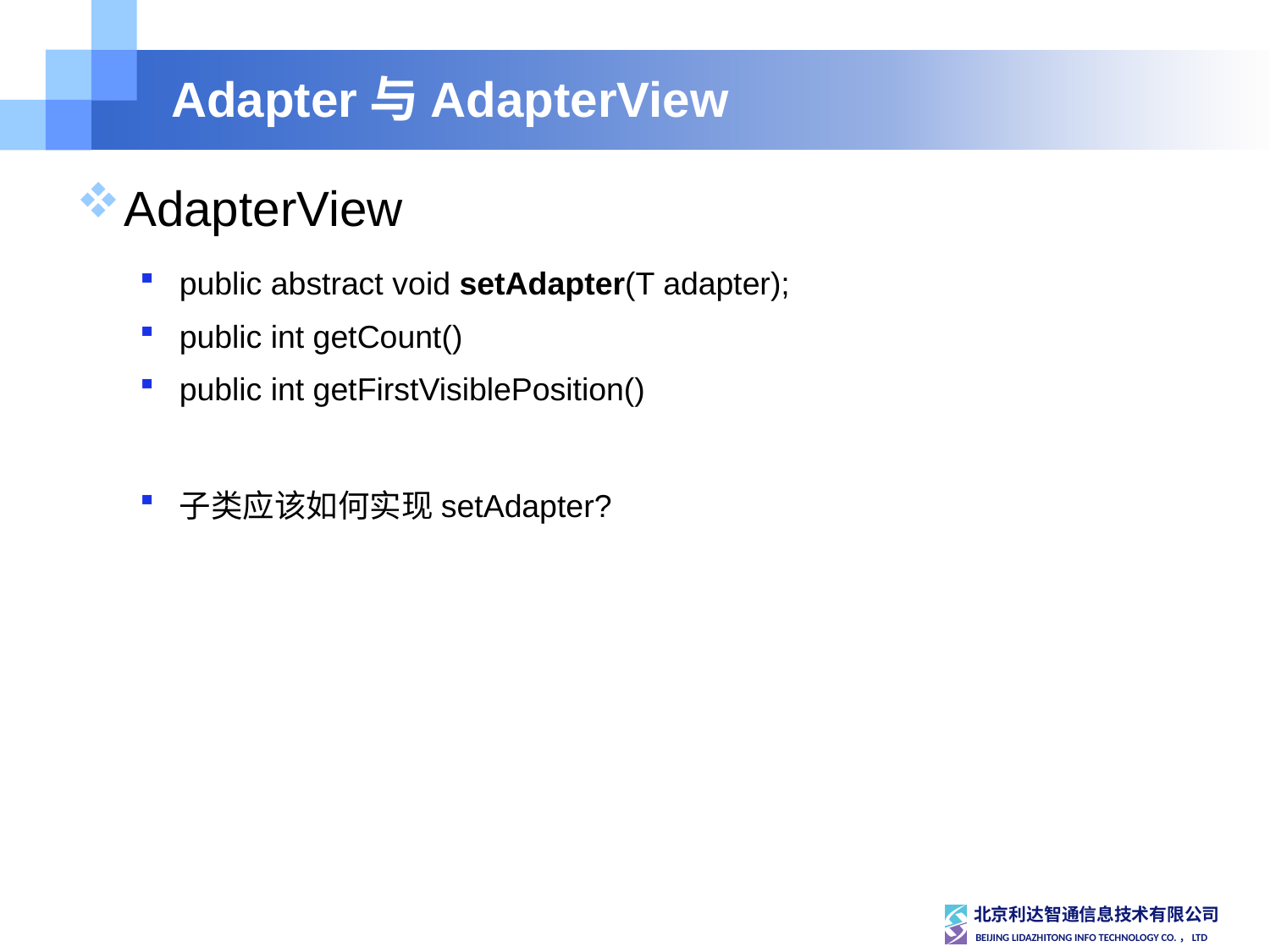

# Adapter与AdapterView
AdapterView
public abstract void setAdapter(T adapter);
public int getCount()
public int getFirstVisiblePosition()

子类应该如何实现setAdapter?